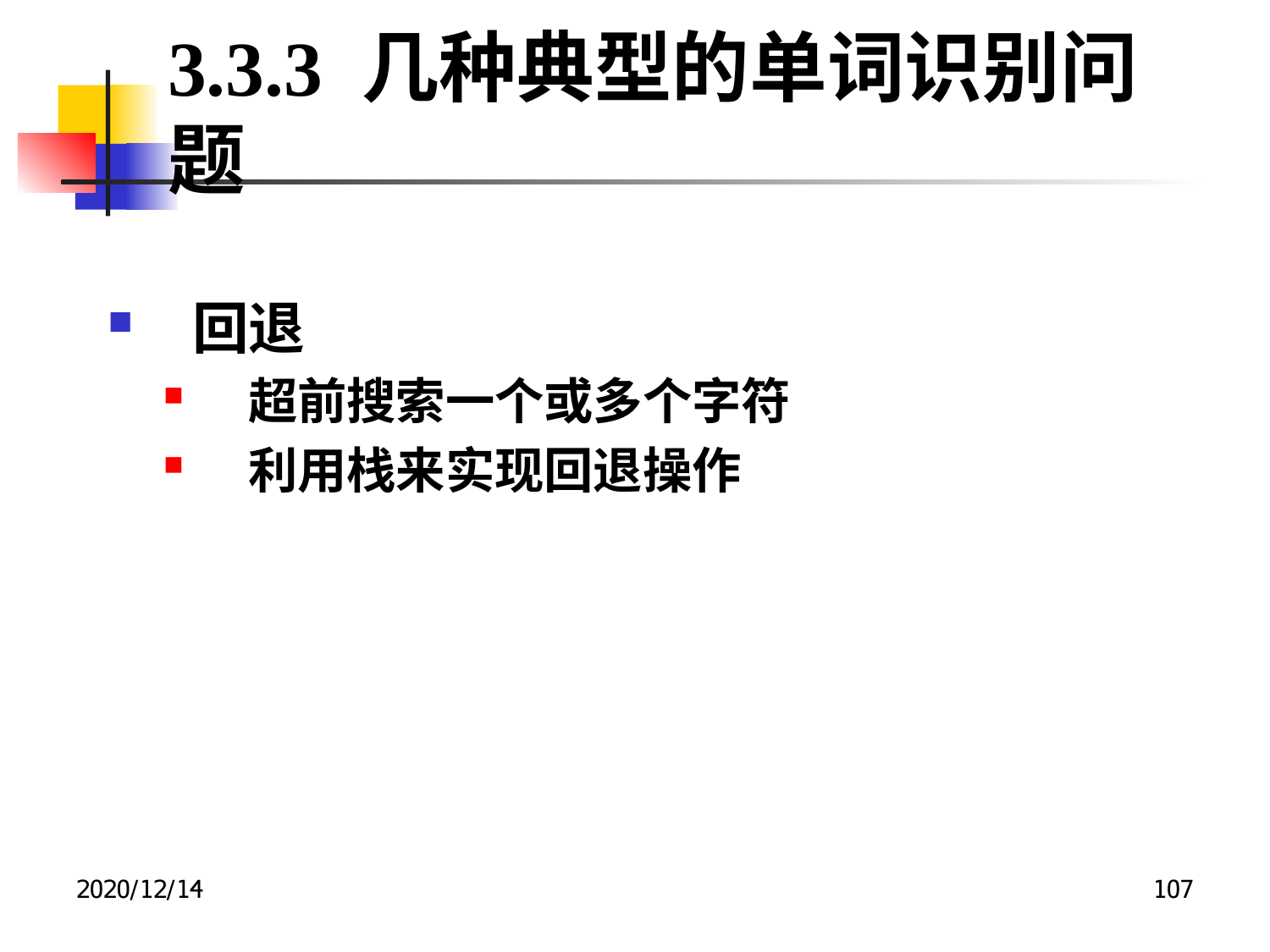

3.3.3 几种典型的单词识别问题
回退
超前搜索一个或多个字符
利用栈来实现回退操作
2020/12/14
107